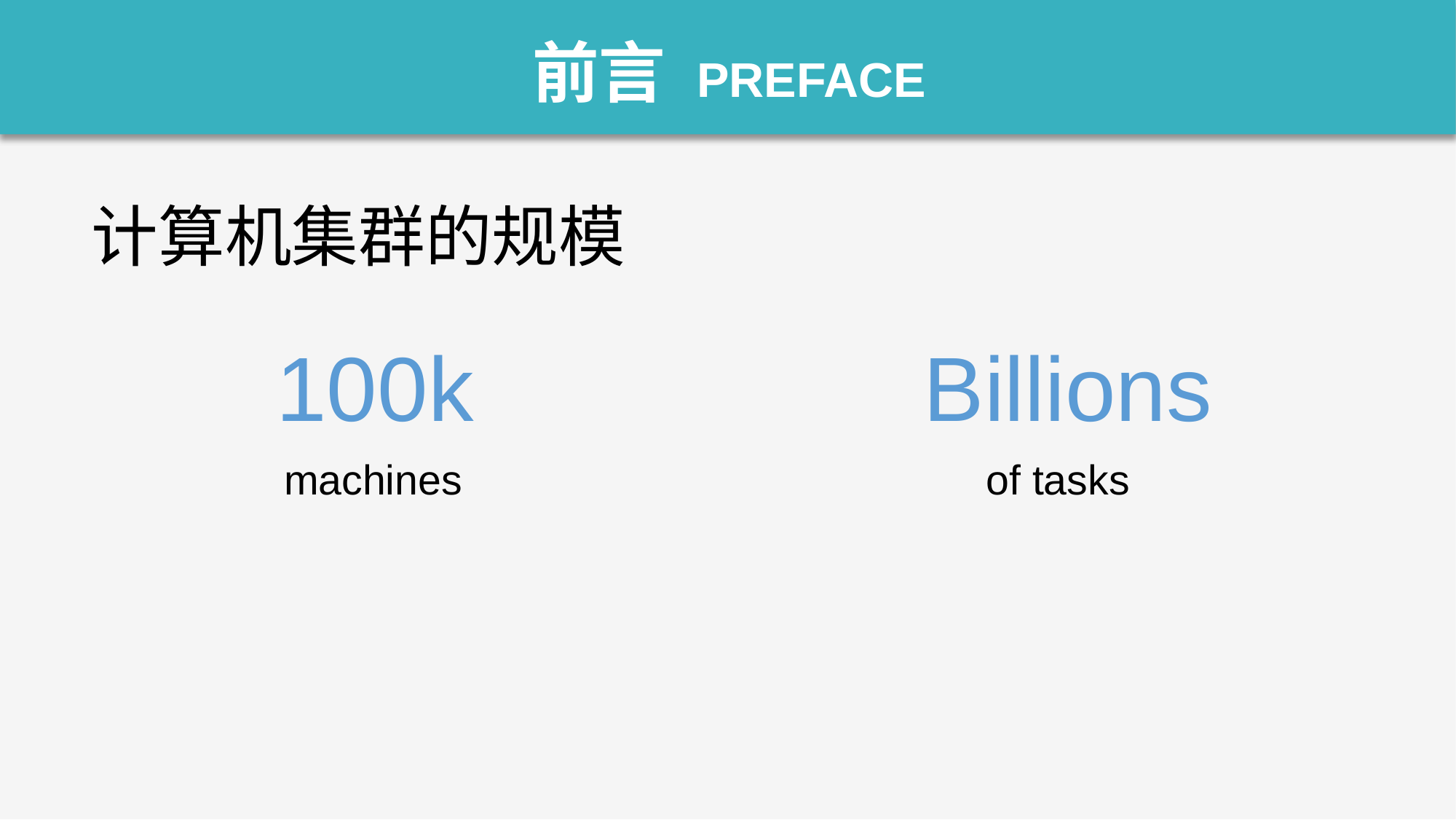

前言 PREFACE
计算机集群的规模
100k
machines
Billions
of tasks